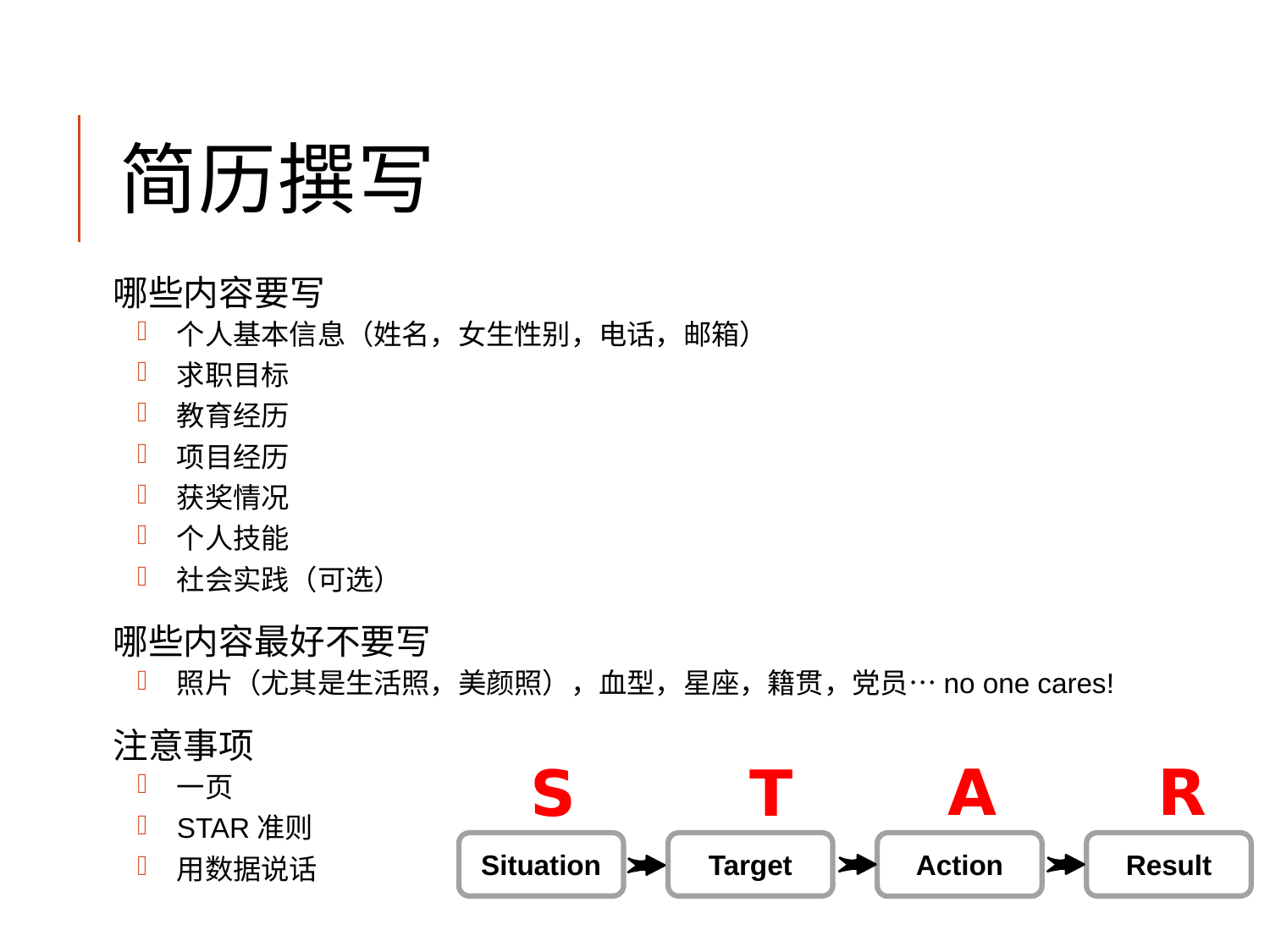

# 简历撰写
哪些内容要写
个人基本信息（姓名，女生性别，电话，邮箱）
求职目标
教育经历
项目经历
获奖情况
个人技能
社会实践（可选）
哪些内容最好不要写
照片（尤其是生活照，美颜照），血型，星座，籍贯，党员…no one cares!
注意事项
一页
STAR准则
用数据说话

A
R
S
T
Action
Situation
Target
Result